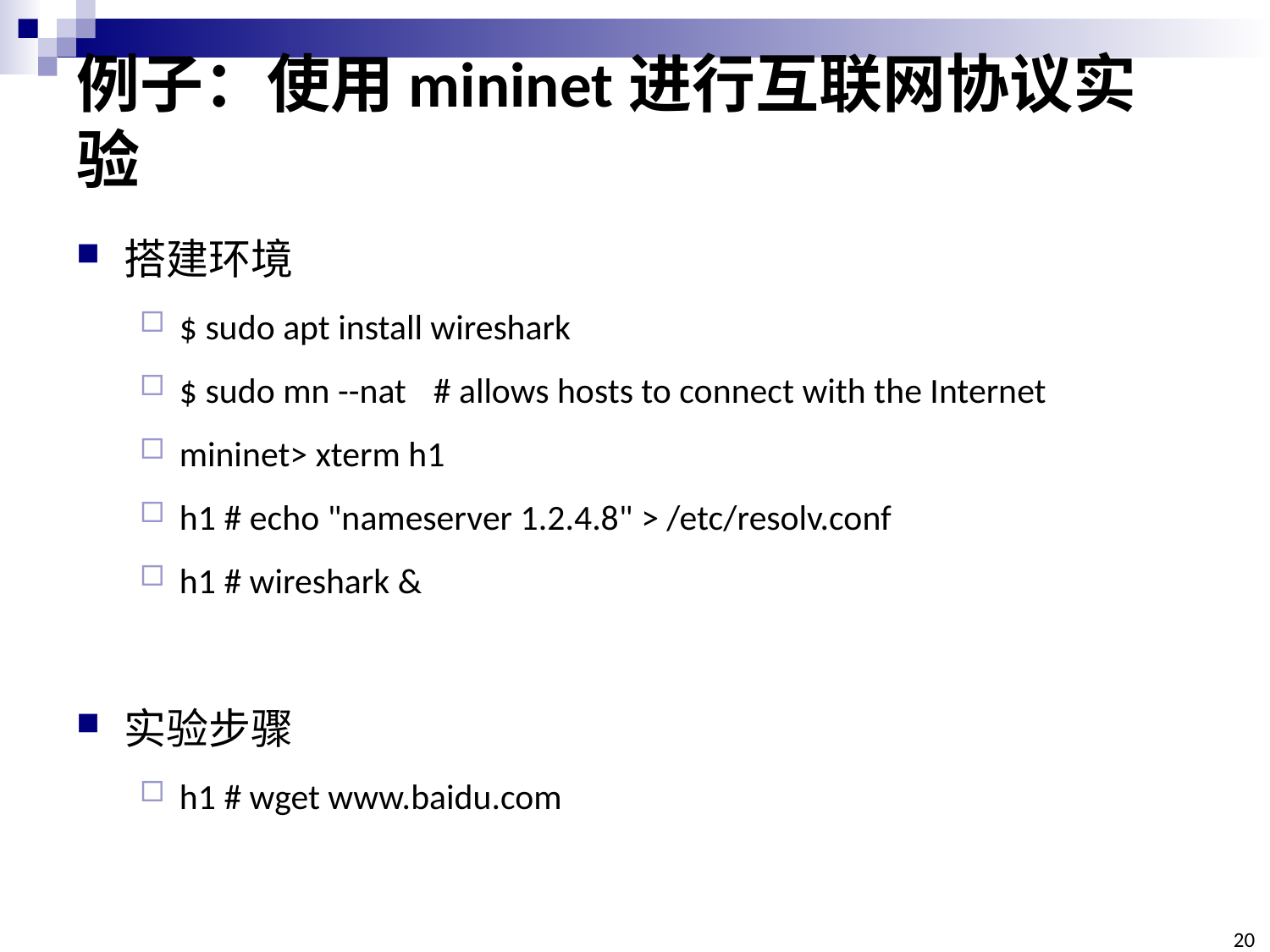

# 例子：使用mininet进行互联网协议实验
搭建环境
$ sudo apt install wireshark
$ sudo mn --nat 	# allows hosts to connect with the Internet
mininet> xterm h1
h1 # echo "nameserver 1.2.4.8" > /etc/resolv.conf
h1 # wireshark &

实验步骤
h1 # wget www.baidu.com

20